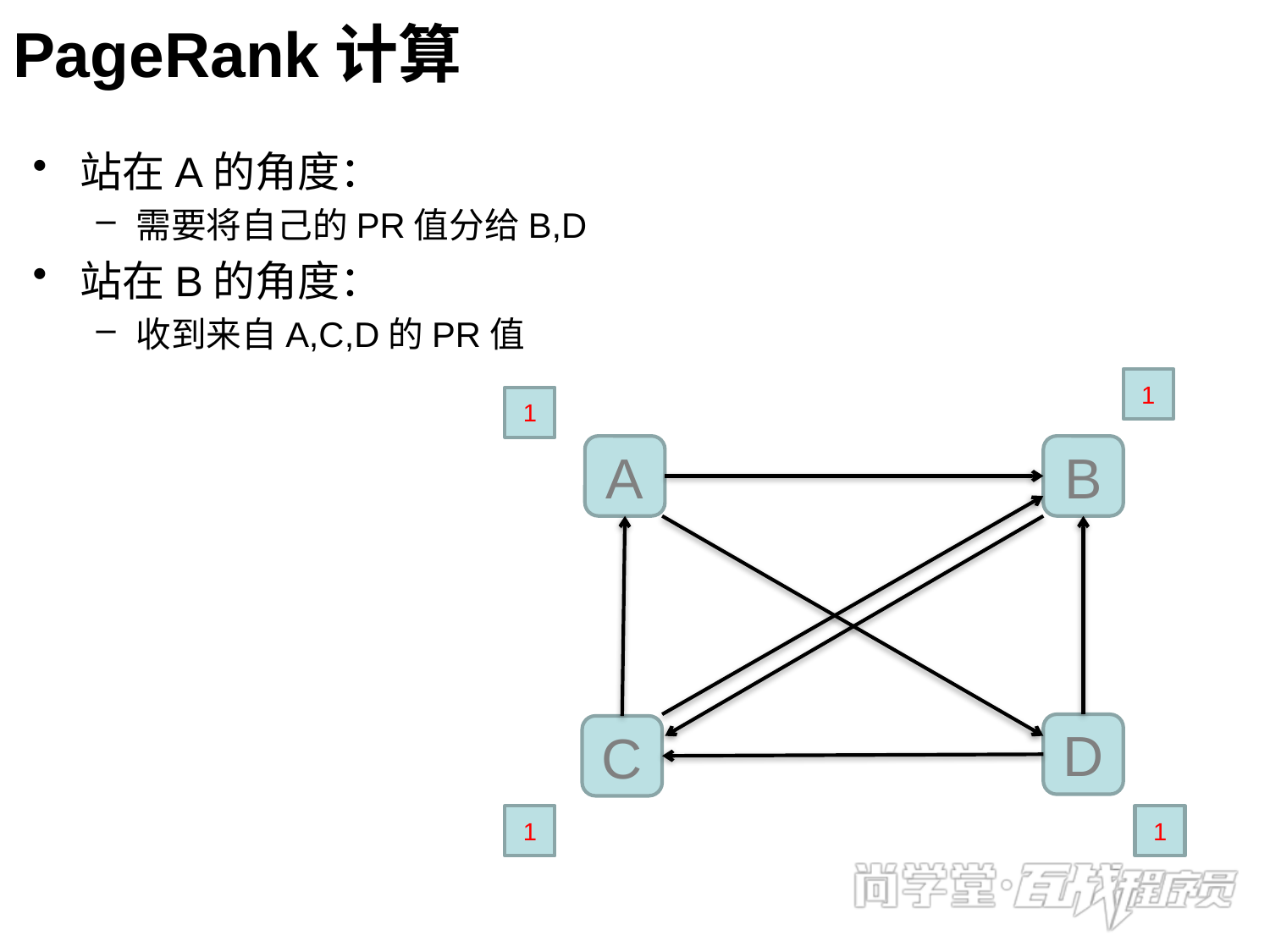

# PageRank计算
站在A的角度：
需要将自己的PR值分给B,D
站在B的角度：
收到来自A,C,D的PR值

1
1
A
B
D
C
1
1